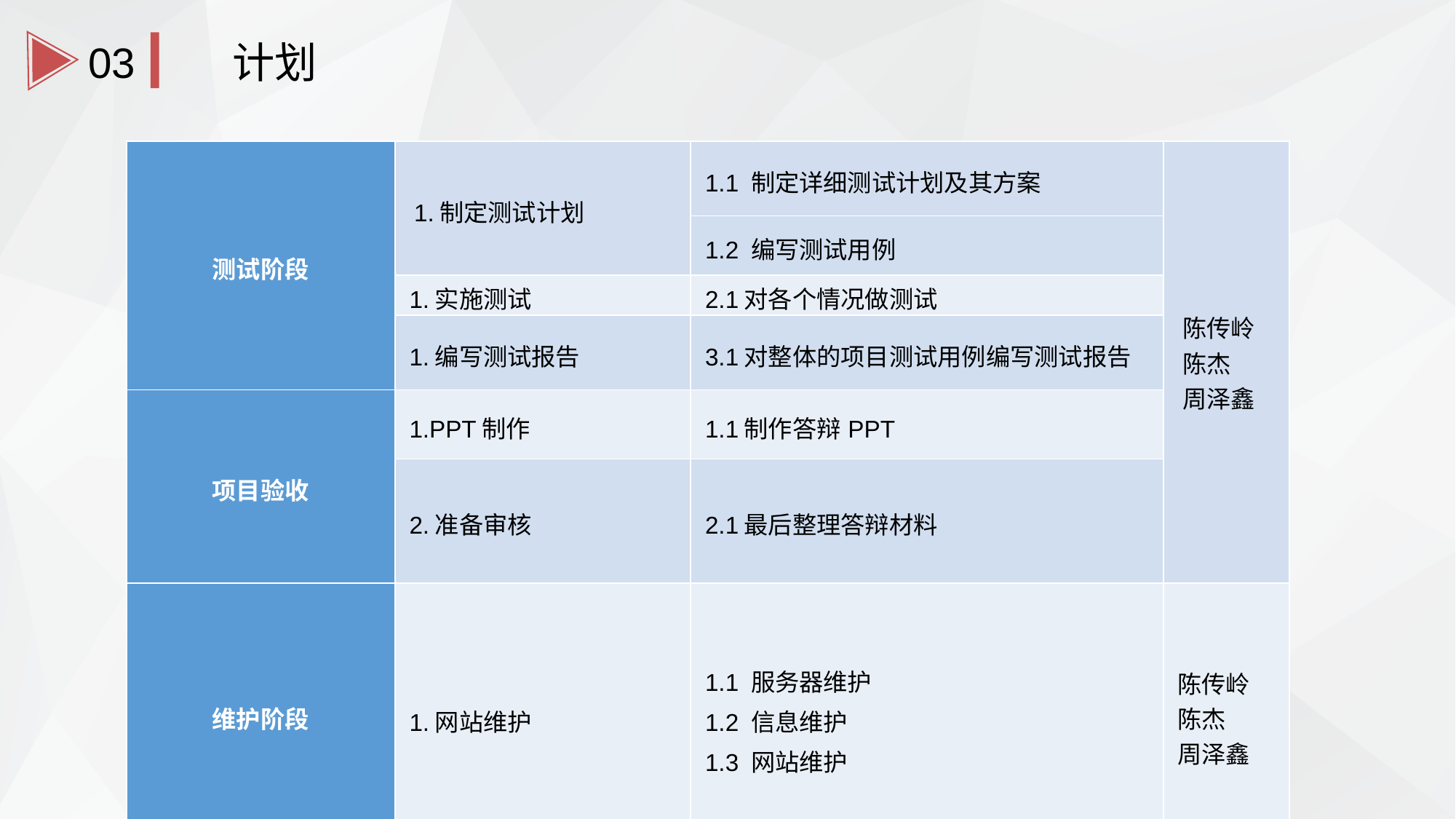

03
计划

| 测试阶段 | 1.制定测试计划 | 1.1 制定详细测试计划及其方案 | 陈传岭 陈杰 周泽鑫 |
| --- | --- | --- | --- |
|  |  | 1.2 编写测试用例 |  |
|  | 1.实施测试 | 2.1对各个情况做测试 |  |
|  | 1.编写测试报告 | 3.1对整体的项目测试用例编写测试报告 |  |
| 项目验收 | 1.PPT制作 | 1.1制作答辩PPT |  |
|  | 2.准备审核 | 2.1最后整理答辩材料 |  |
| 维护阶段 | 1.网站维护 | 1.1 服务器维护 1.2 信息维护 1.3 网站维护 | 陈传岭 陈杰 周泽鑫 |